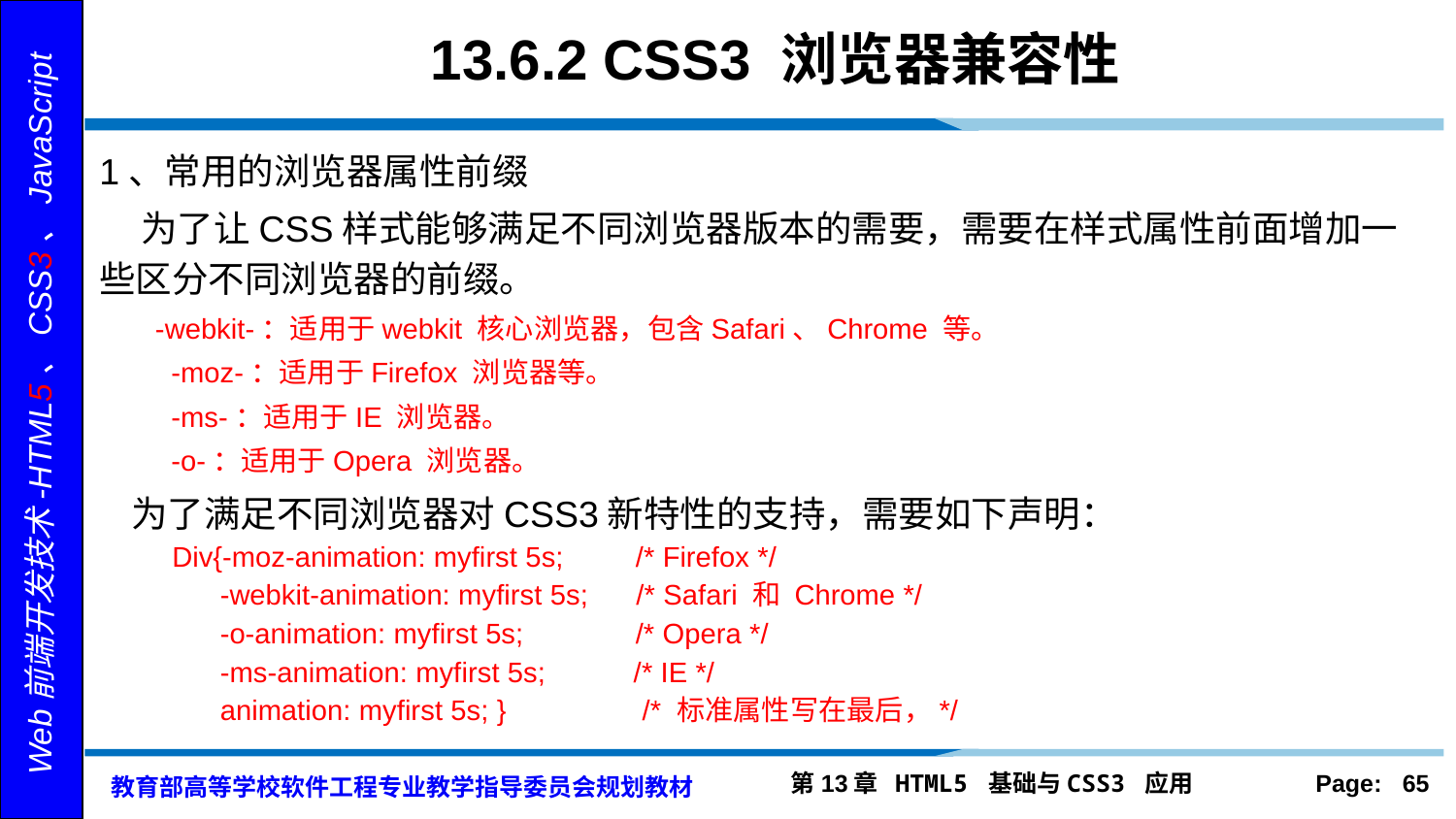

# 13.6.2 CSS3 浏览器兼容性
1、常用的浏览器属性前缀
    为了让CSS样式能够满足不同浏览器版本的需要，需要在样式属性前面增加一些区分不同浏览器的前缀。
       -webkit-：适用于webkit 核心浏览器，包含Safari、Chrome 等。
         -moz-：适用于Firefox 浏览器等。
         -ms-：适用于IE 浏览器。
         -o-：适用于Opera 浏览器。
    为了满足不同浏览器对CSS3新特性的支持，需要如下声明：
Div{-moz-animation: myfirst 5s;         /* Firefox */
      -webkit-animation: myfirst 5s;      /* Safari 和 Chrome */
      -o-animation: myfirst 5s;              /* Opera */
      -ms-animation: myfirst 5s;           /* IE */
      animation: myfirst 5s; }                 /* 标准属性写在最后，*/